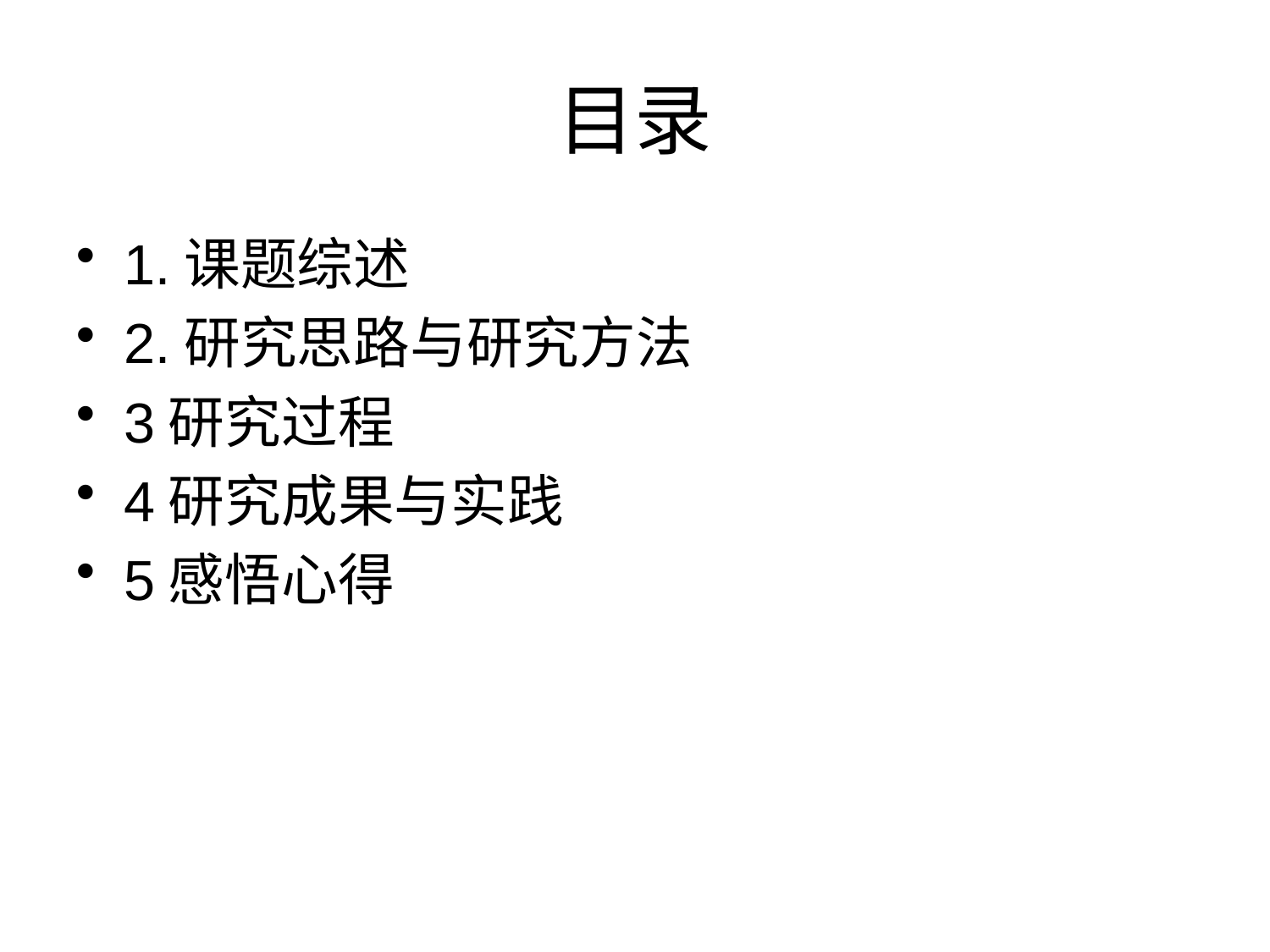

# 目录
1.课题综述
2.研究思路与研究方法
3研究过程
4研究成果与实践
5感悟心得